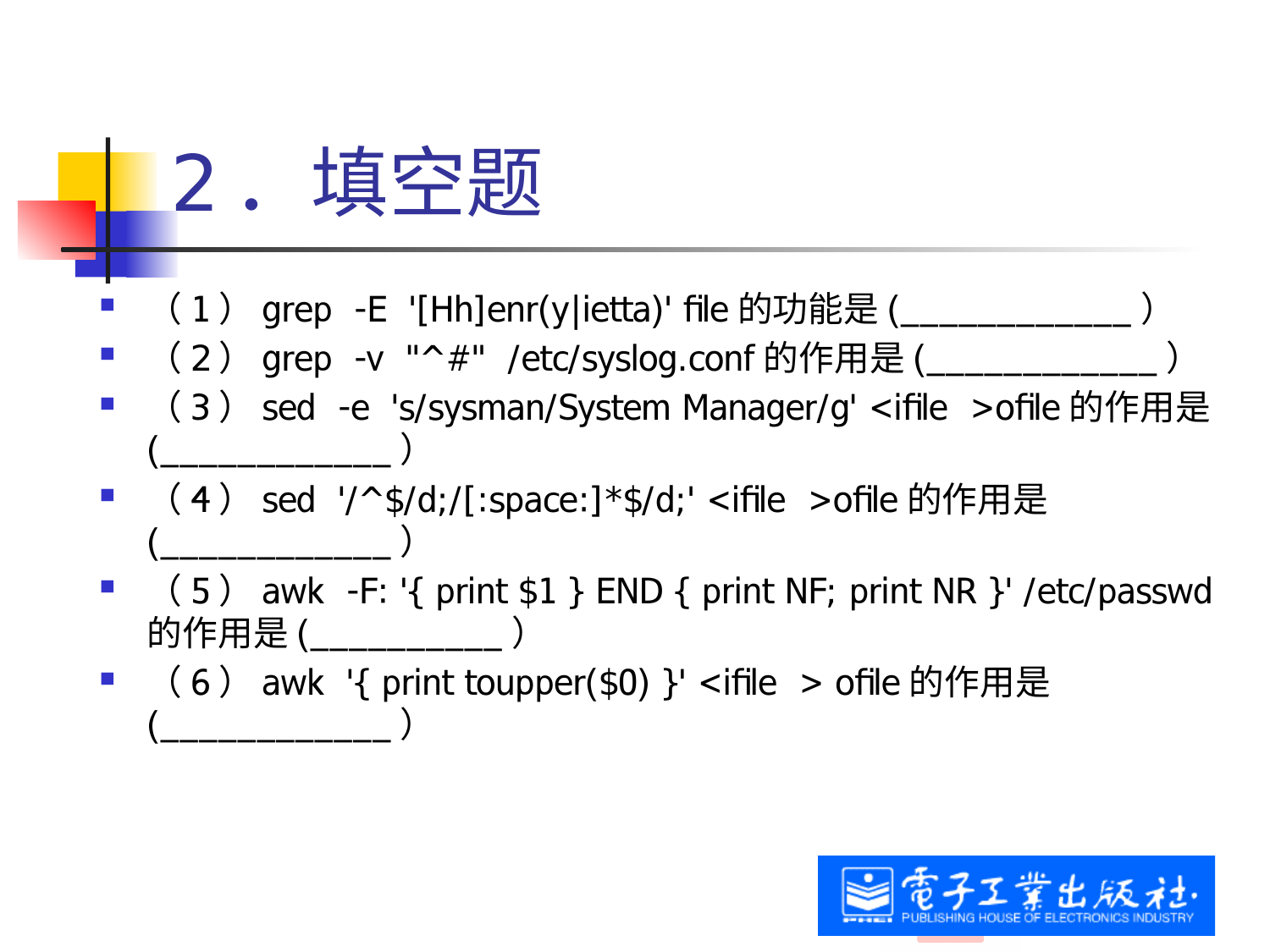

# 2．填空题
（1）grep  -E  '[Hh]enr(y|ietta)' file的功能是(____________）
（2）grep  -v  "^#"  /etc/syslog.conf的作用是(____________）
（3）sed  -e  's/sysman/System Manager/g' <ifile  >ofile的作用是(____________）
（4）sed  '/^$/d;/[:space:]*$/d;' <ifile  >ofile的作用是(____________）
（5）awk  -F: '{ print $1 } END { print NF; print NR }' /etc/passwd的作用是(__________）
（6）awk  '{ print toupper($0) }' <ifile  > ofile的作用是(____________）